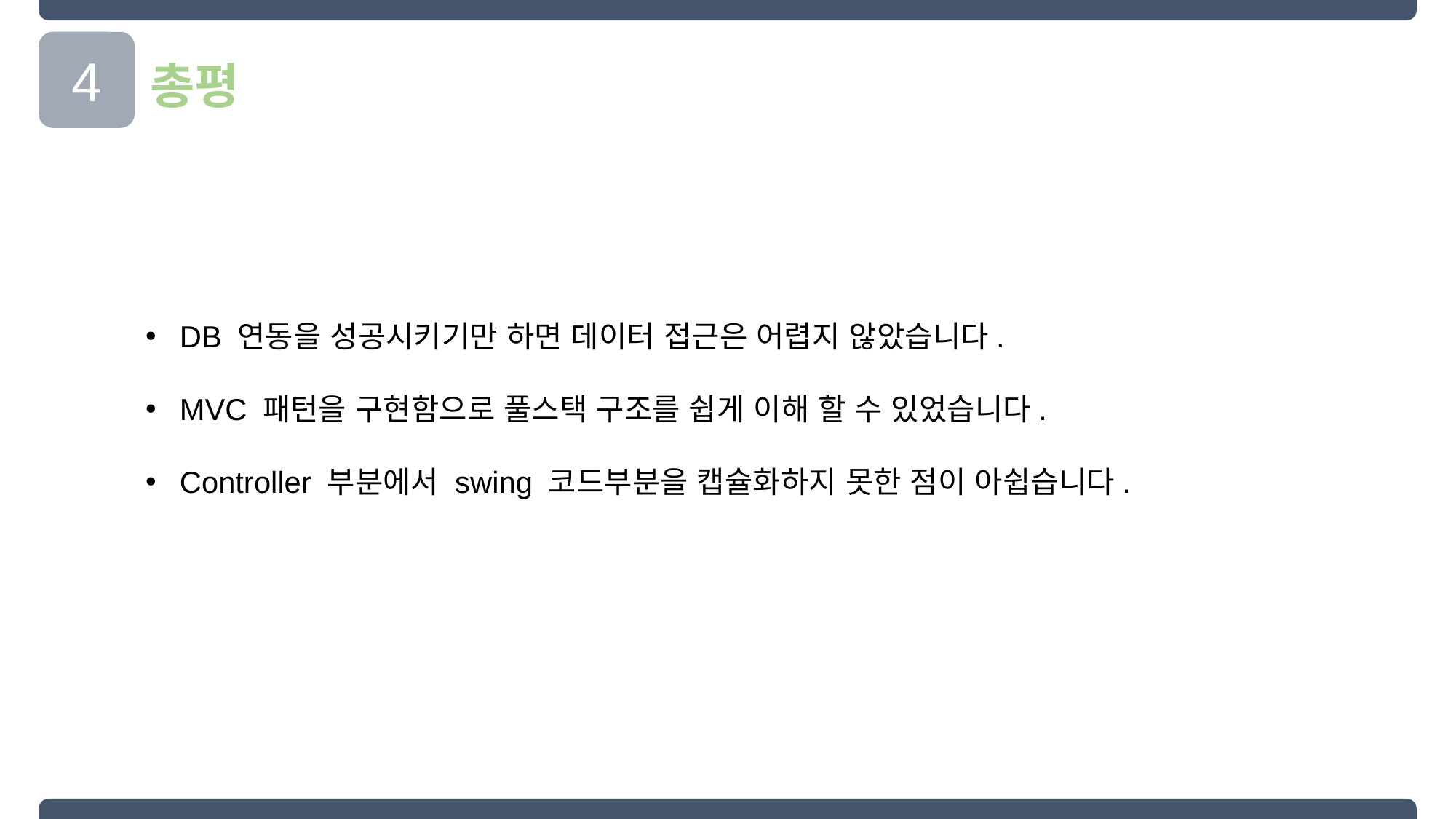

4
총평
DB 연동을 성공시키기만 하면 데이터 접근은 어렵지 않았습니다.

MVC 패턴을 구현함으로 풀스택 구조를 쉽게 이해 할 수 있었습니다.

Controller 부분에서 swing 코드부분을 캡슐화하지 못한 점이 아쉽습니다.